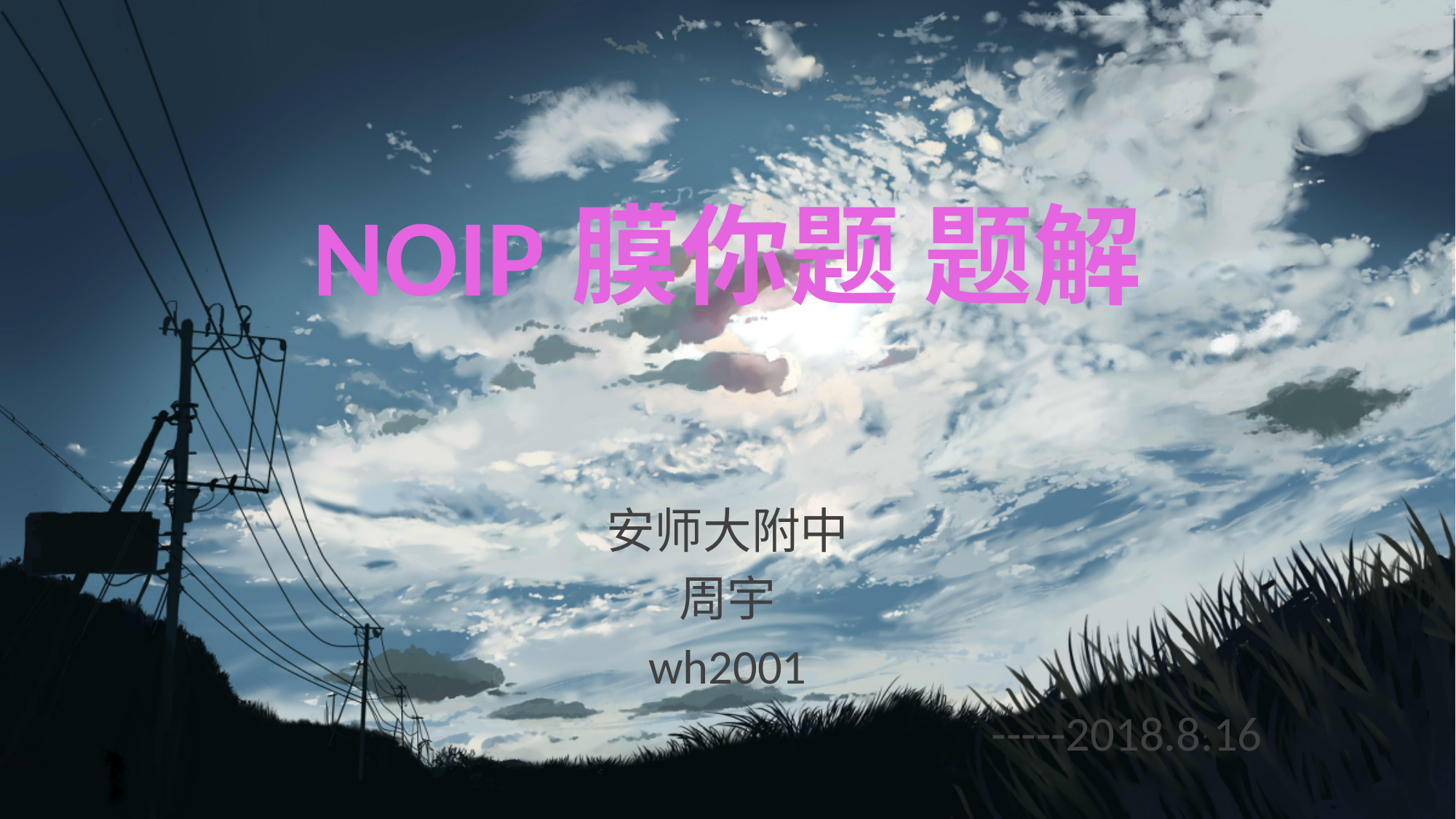

#
NOIP膜你题 题解
安师大附中
周宇
wh2001
-----2018.8.16